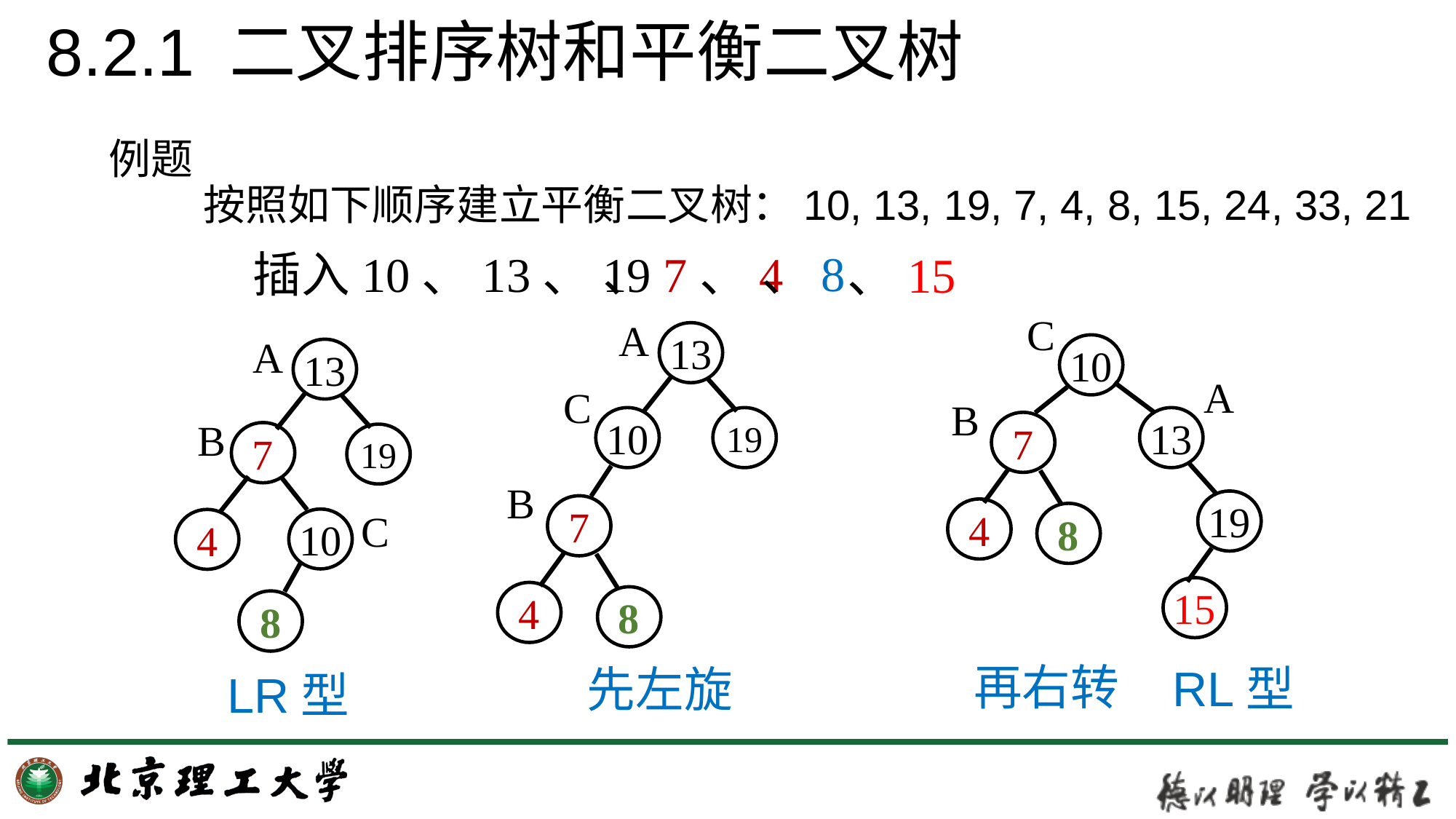

# 8.2.1 二叉排序树和平衡二叉树
例题
	按照如下顺序建立平衡二叉树：10, 13, 19, 7, 4, 8, 15, 24, 33, 21
、8
、7、4
插入10、13、19
、15
C
A
13

19
A
10
13
A
C

B

10
13
B
7
7
19

B

19
7
4
C
8
10
4

15
4
8
8
再右转
RL型
先左旋
LR型